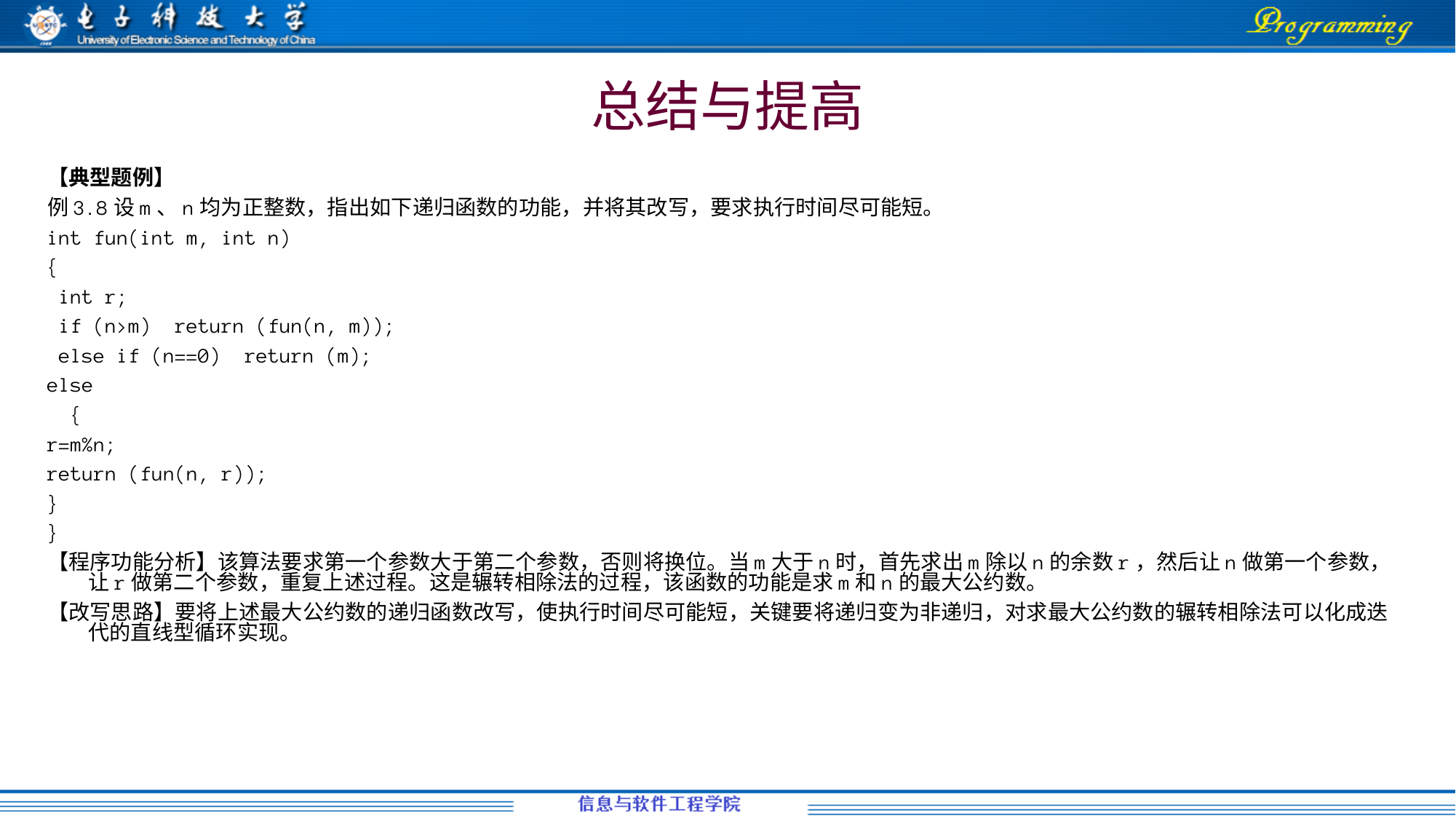

# 总结与提高
【典型题例】
例3.8设m、n均为正整数，指出如下递归函数的功能，并将其改写，要求执行时间尽可能短。
int fun(int m, int n)
{
 int r;
 if (n>m)  return (fun(n, m));
 else if (n==0)  return (m);
else
  {
r=m%n;
return (fun(n, r));
}
}
【程序功能分析】该算法要求第一个参数大于第二个参数，否则将换位。当m大于n时，首先求出m除以n的余数r，然后让n做第一个参数，让r做第二个参数，重复上述过程。这是辗转相除法的过程，该函数的功能是求m和n的最大公约数。
【改写思路】要将上述最大公约数的递归函数改写，使执行时间尽可能短，关键要将递归变为非递归，对求最大公约数的辗转相除法可以化成迭代的直线型循环实现。